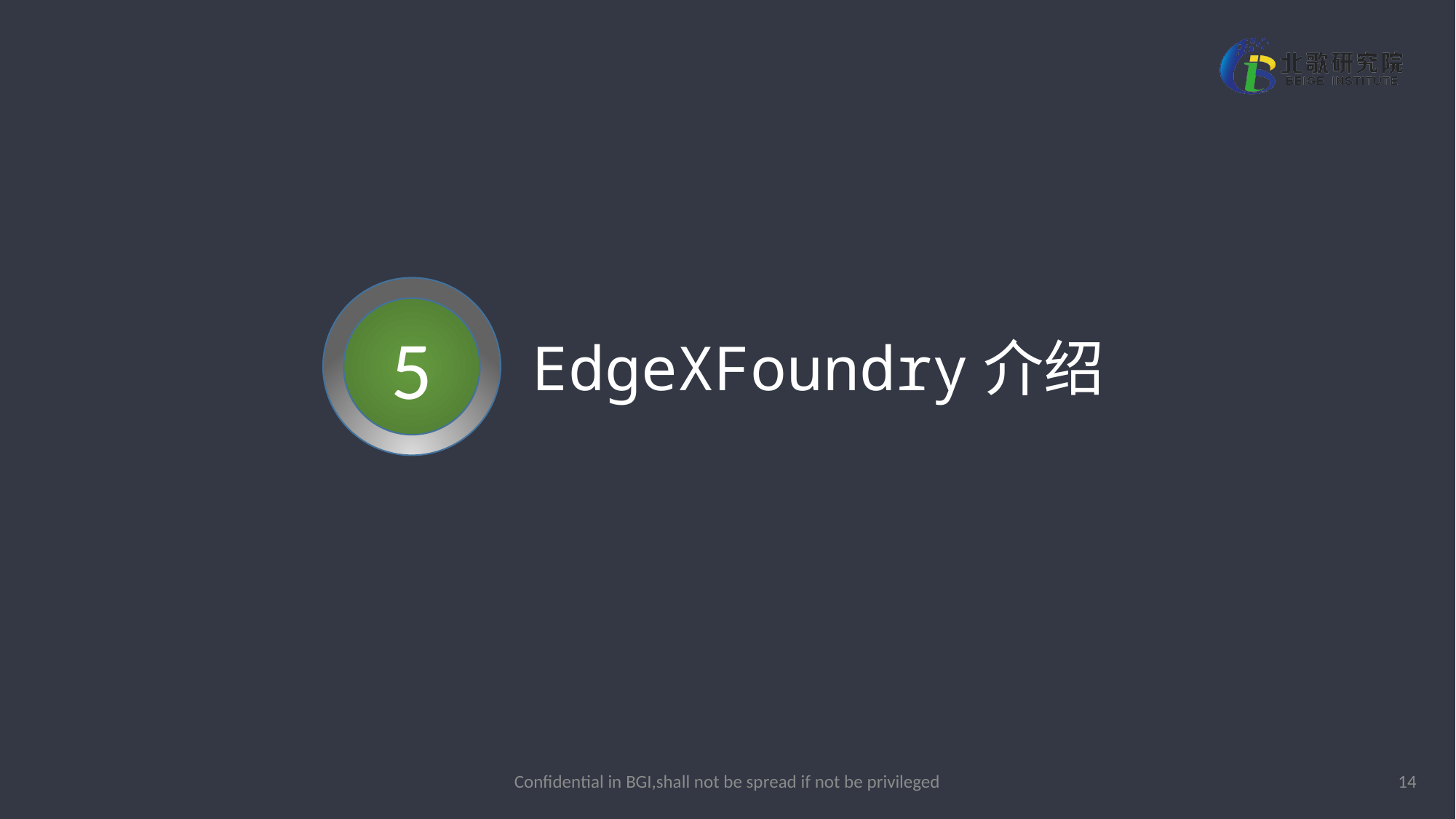

5
EdgeXFoundry介绍
Confidential in BGI,shall not be spread if not be privileged
14